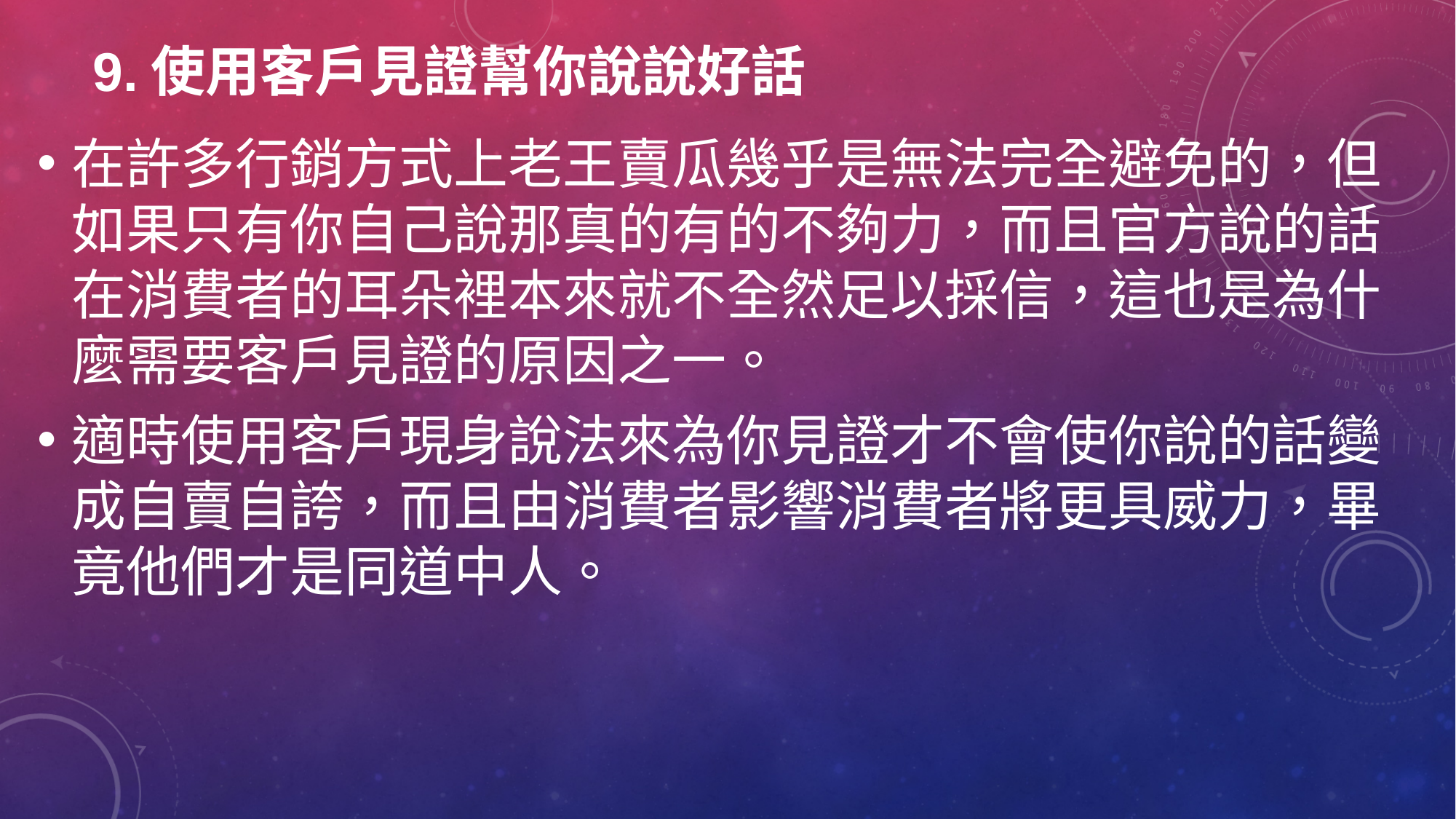

# 9.使用客戶見證幫你說說好話
在許多行銷方式上老王賣瓜幾乎是無法完全避免的，但如果只有你自己說那真的有的不夠力，而且官方說的話在消費者的耳朵裡本來就不全然足以採信，這也是為什麼需要客戶見證的原因之一。
適時使用客戶現身說法來為你見證才不會使你說的話變成自賣自誇，而且由消費者影響消費者將更具威力，畢竟他們才是同道中人。